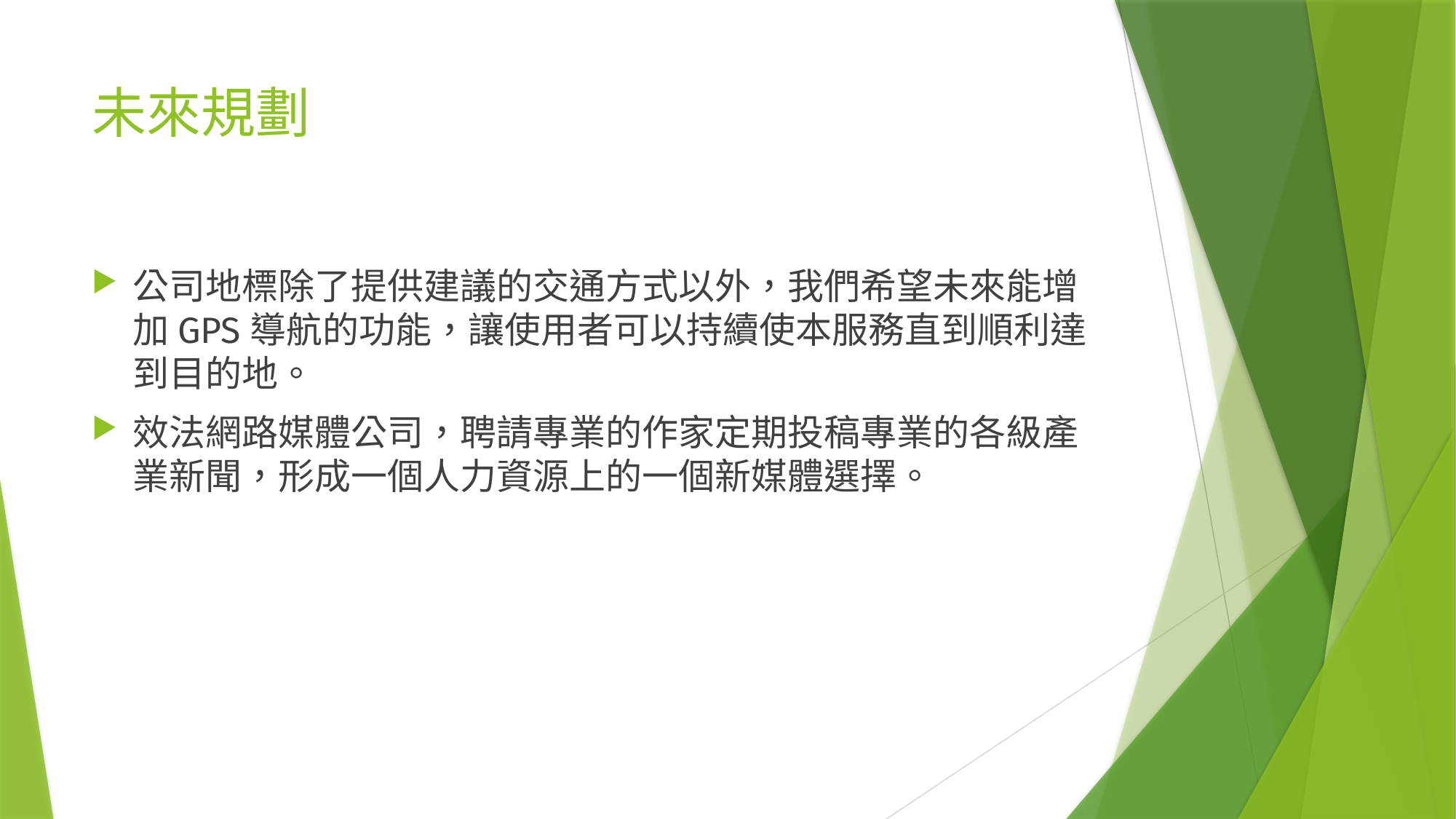

# 未來規劃
公司地標除了提供建議的交通方式以外，我們希望未來能增加GPS導航的功能，讓使用者可以持續使本服務直到順利達到目的地。
效法網路媒體公司，聘請專業的作家定期投稿專業的各級產業新聞，形成一個人力資源上的一個新媒體選擇。